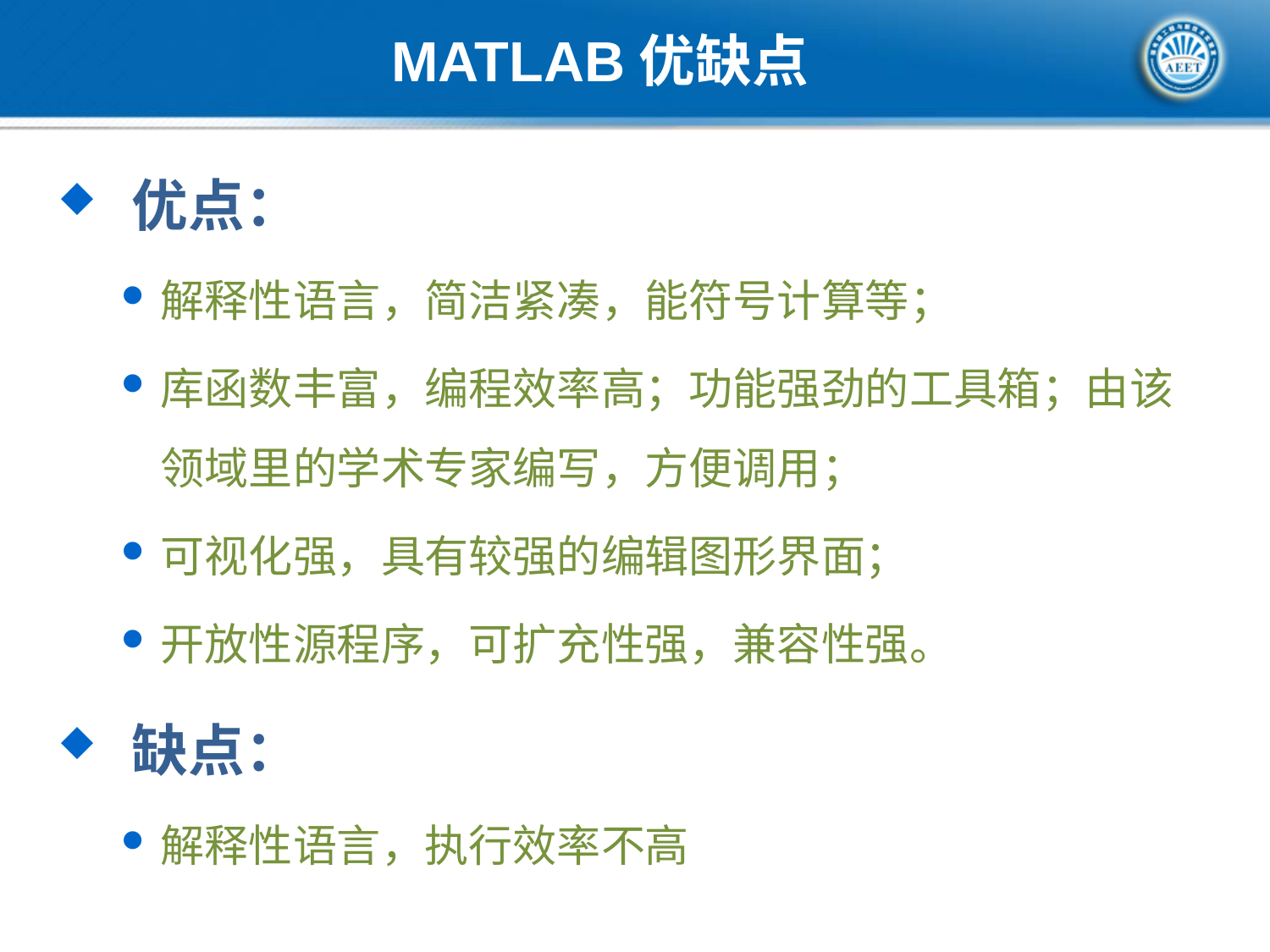

MATLAB优缺点
 优点：
解释性语言，简洁紧凑，能符号计算等；
库函数丰富，编程效率高；功能强劲的工具箱；由该领域里的学术专家编写，方便调用；
可视化强，具有较强的编辑图形界面；
开放性源程序，可扩充性强，兼容性强。
 缺点：
解释性语言，执行效率不高